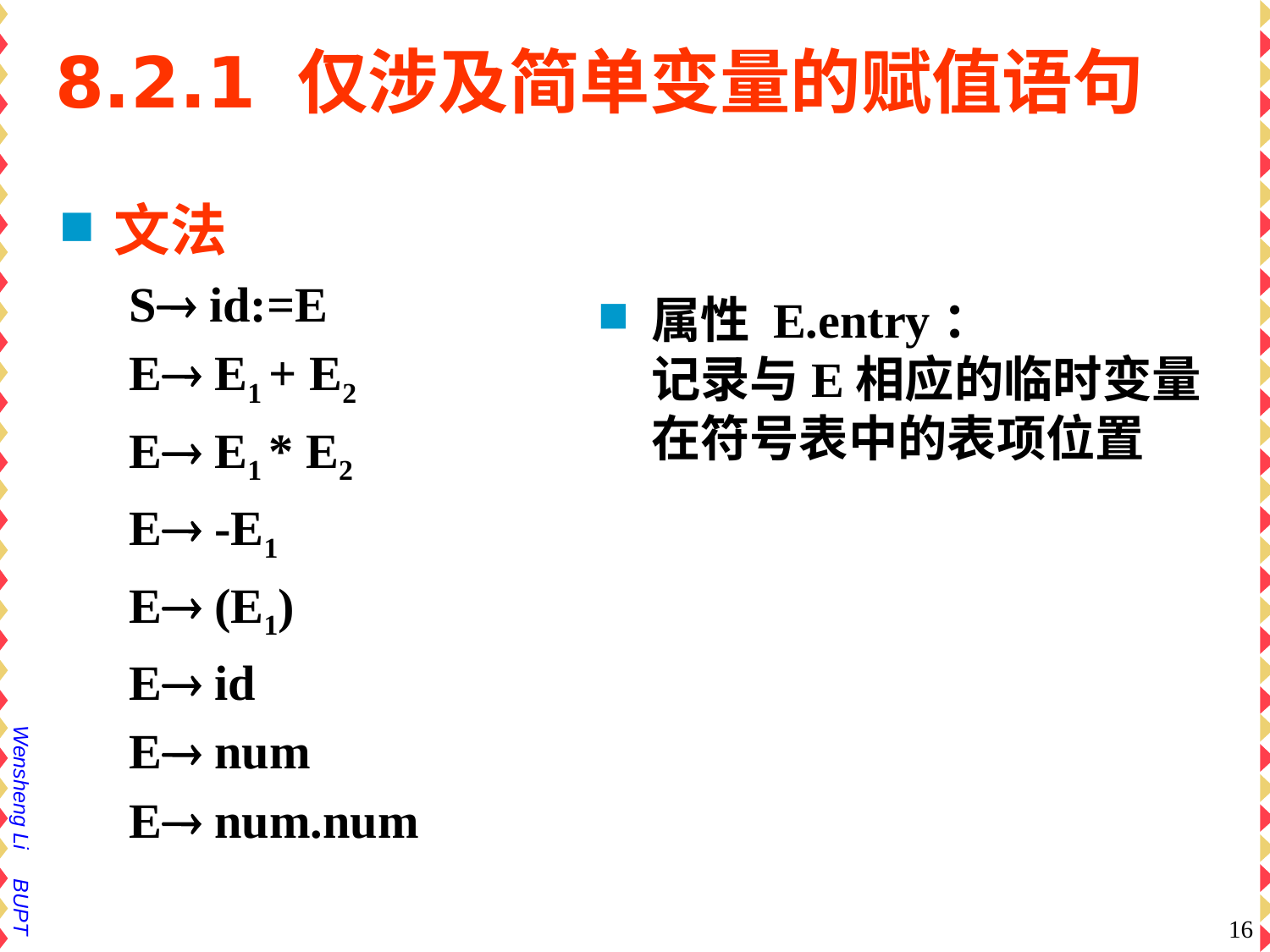

# 8.2.1 仅涉及简单变量的赋值语句
文法
S→ id:=E
E→ E1 + E2
E→ E1 * E2
E→ -E1
E→ (E1)
E→ id
E→ num
E→ num.num
属性 E.entry：
记录与E相应的临时变量在符号表中的表项位置
16